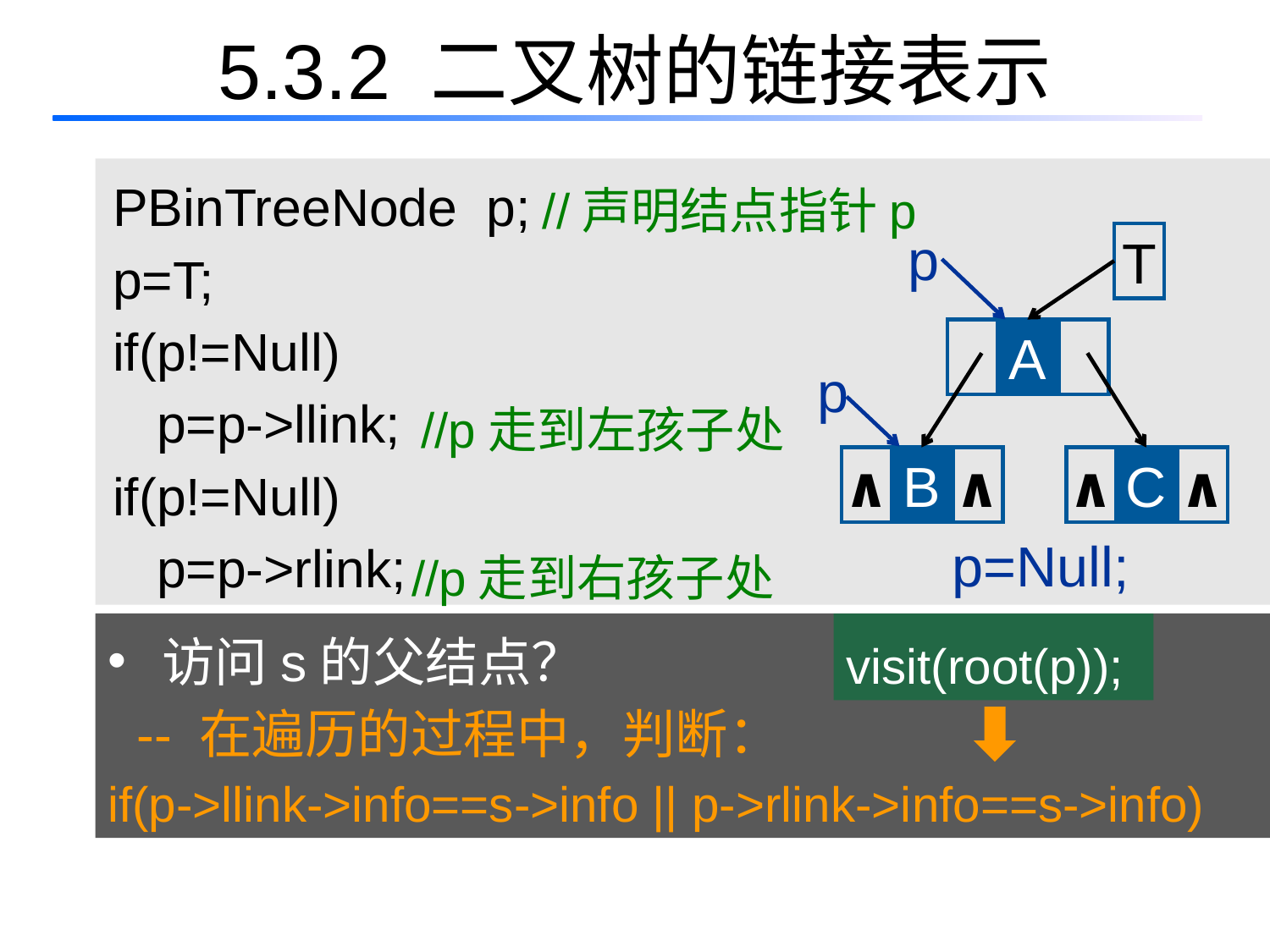

# 5.3.2 二叉树的链接表示

PBinTreeNode  p;
p=T;
if(p!=Null)
   p=p->llink;
if(p!=Null)
   p=p->rlink;
//声明结点指针p
p
T

A

p
//p走到左孩子处
∧
B
∧
∧
C
∧
p=Null;
//p走到右孩子处
 访问s的父结点？
  -- 在遍历的过程中，判断：
if(p->llink->info==s->info || p->rlink->info==s->info)
visit(root(p));